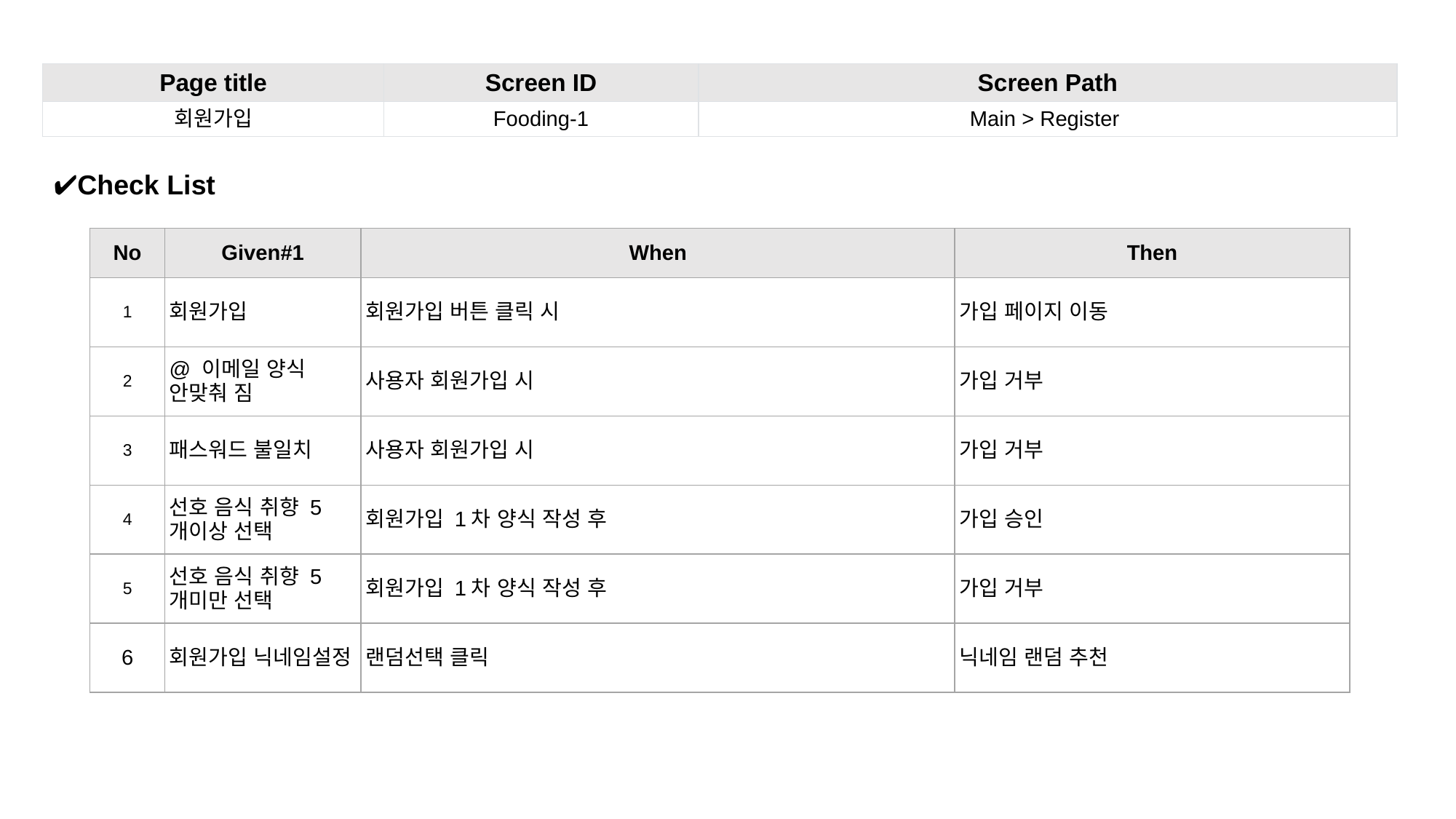

| Page title | Screen ID | Screen Path |
| --- | --- | --- |
| 회원가입 | Fooding-1 | Main > Register |
✔Check List

| No | Given#1 | When | Then |
| --- | --- | --- | --- |
| 1 | 회원가입 | 회원가입 버튼 클릭 시 | 가입 페이지 이동 |
| 2 | @ 이메일 양식 안맞춰 짐 | 사용자 회원가입 시 | 가입 거부 |
| 3 | 패스워드 불일치 | 사용자 회원가입 시 | 가입 거부 |
| 4 | 선호 음식 취향 5개이상 선택 | 회원가입 1차 양식 작성 후 | 가입 승인 |
| 5 | 선호 음식 취향 5개미만 선택 | 회원가입 1차 양식 작성 후 | 가입 거부 |
| 6 | 회원가입 닉네임설정 | 랜덤선택 클릭 | 닉네임 랜덤 추천 |